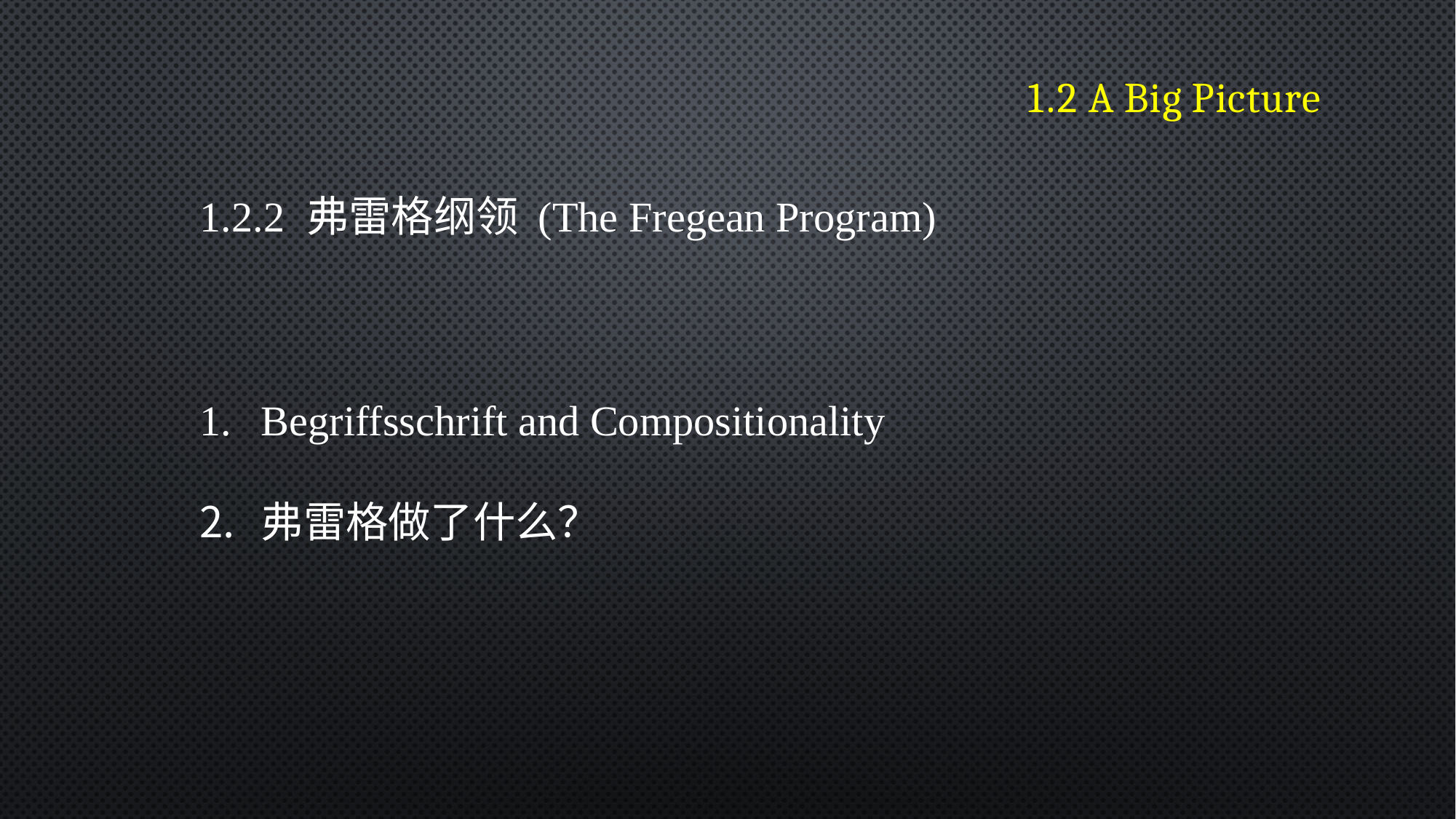

1.2 A Big Picture
1.2.2 弗雷格纲领 (The Fregean Program)

Begriffsschrift and Compositionality

弗雷格做了什么？